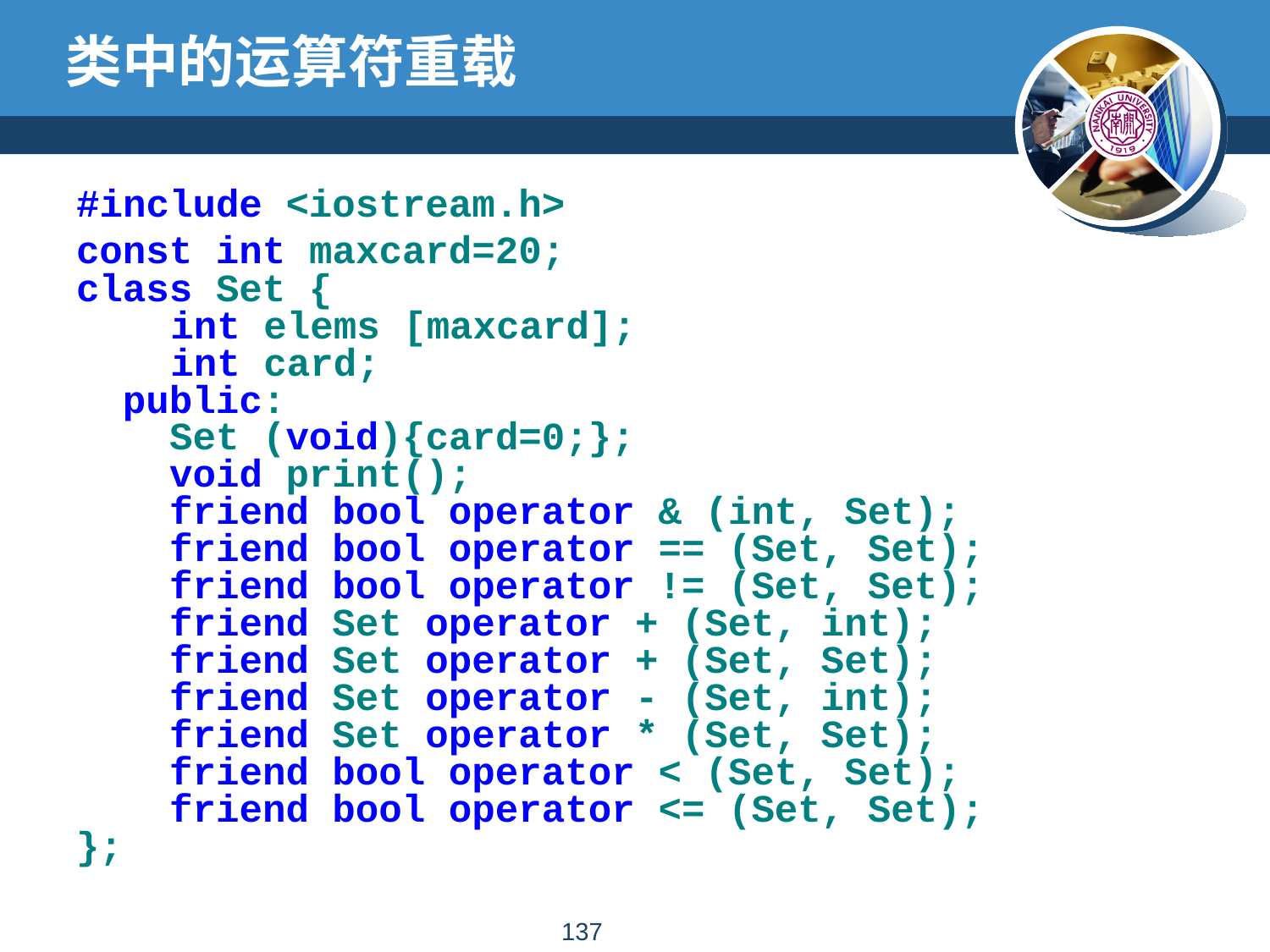

# 类中的运算符重载
#include <iostream.h>
const int maxcard=20;
class Set {
	  int elems [maxcard];
	  int card;
  public:
    Set (void){card=0;};
    void print();
    friend bool operator & (int, Set);
    friend bool operator == (Set, Set);
    friend bool operator != (Set, Set);
    friend Set operator + (Set, int);
    friend Set operator + (Set, Set);
    friend Set operator - (Set, int);
    friend Set operator * (Set, Set);
    friend bool operator < (Set, Set);
    friend bool operator <= (Set, Set);
};

137